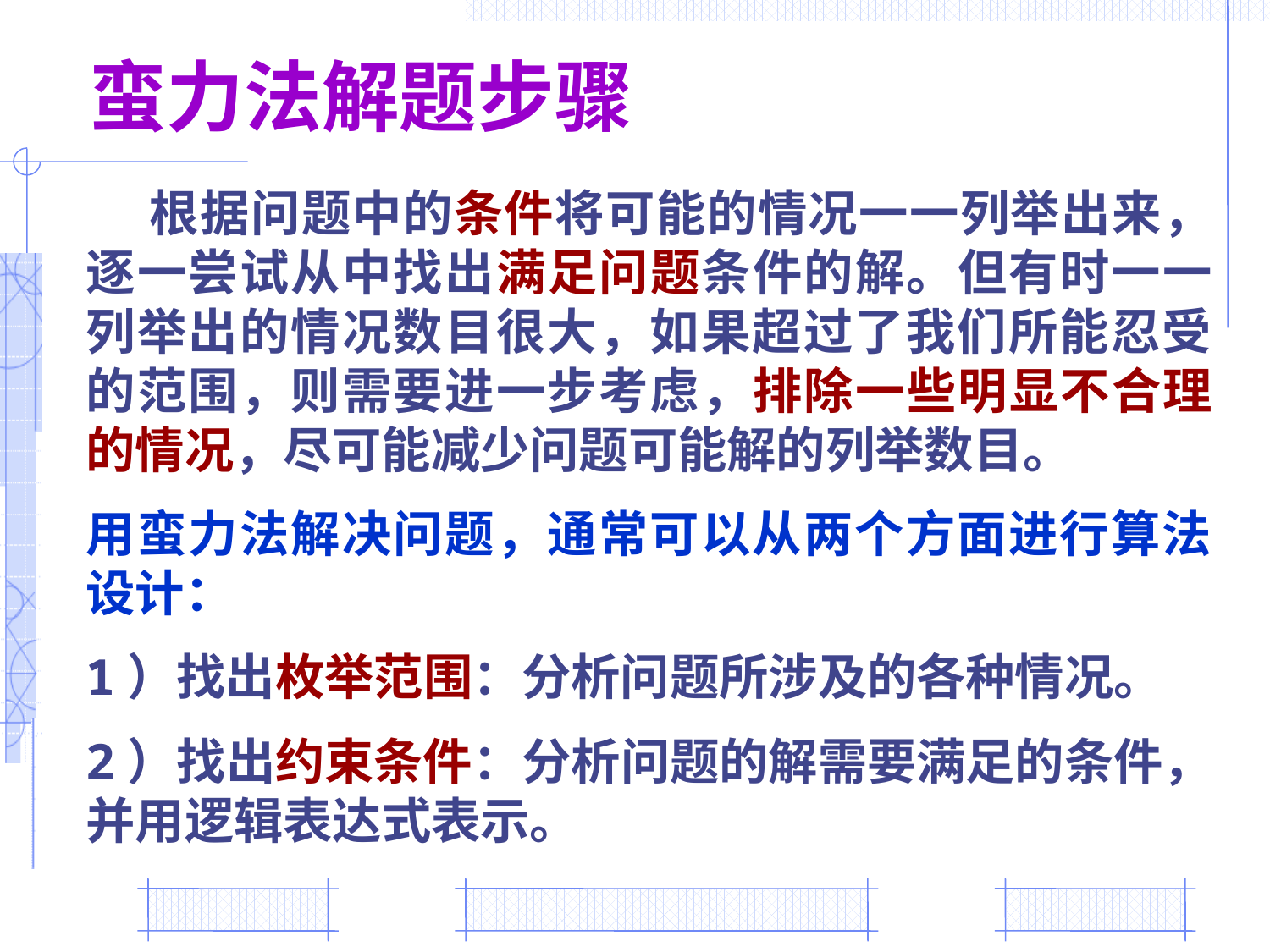

蛮力法解题步骤
    根据问题中的条件将可能的情况一一列举出来，逐一尝试从中找出满足问题条件的解。但有时一一列举出的情况数目很大，如果超过了我们所能忍受的范围，则需要进一步考虑，排除一些明显不合理的情况，尽可能减少问题可能解的列举数目。
用蛮力法解决问题，通常可以从两个方面进行算法设计：
1）找出枚举范围：分析问题所涉及的各种情况。
2）找出约束条件：分析问题的解需要满足的条件，并用逻辑表达式表示。